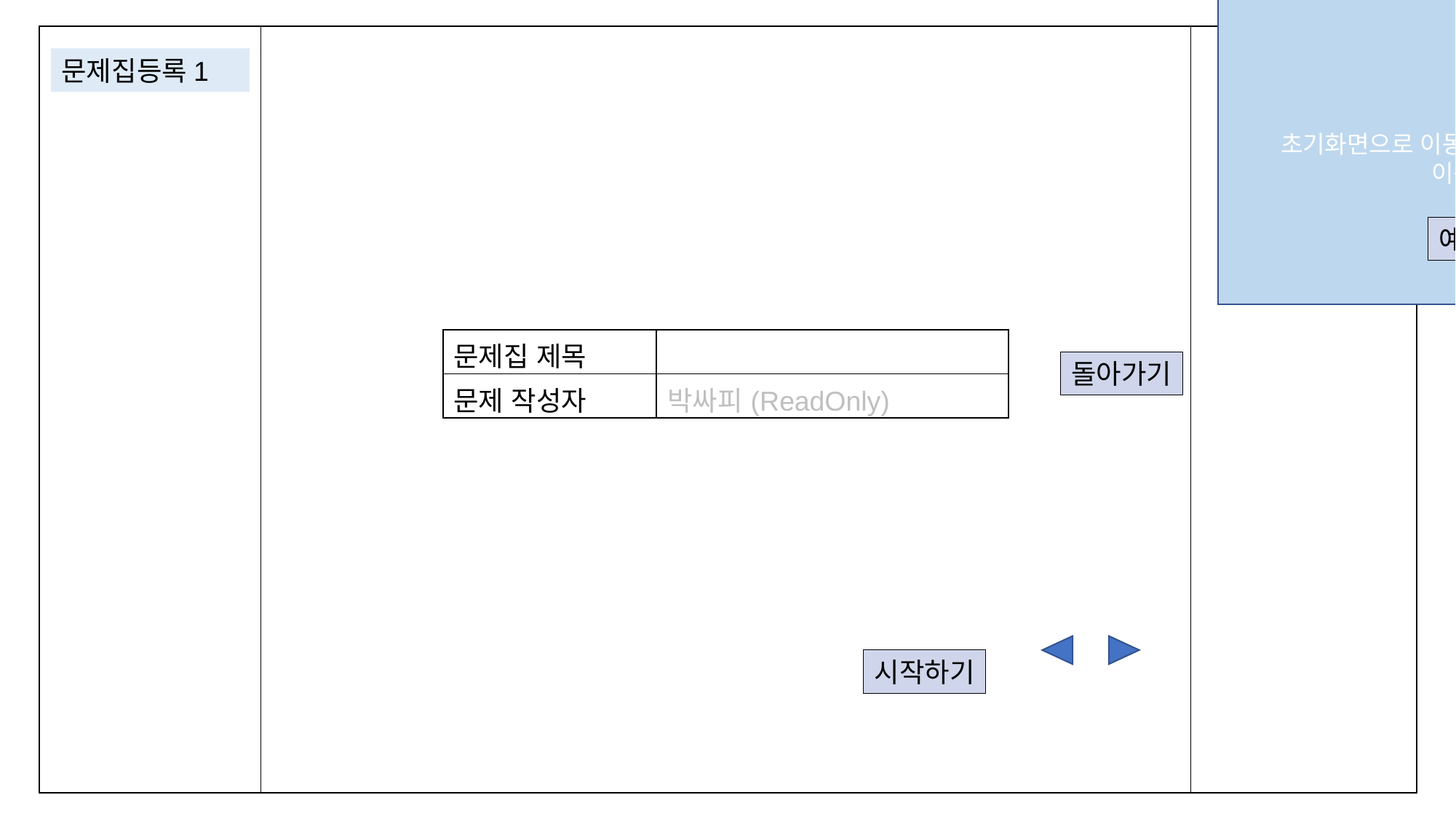

Alert!
초기화면으로 이동시 데이터가 삭제될 수 있습니다.
이동하시겠습니까??

문제집등록1
아니오
예
| 문제집 제목 |  |
| --- | --- |
| 문제 작성자 | 박싸피(ReadOnly) |
돌아가기

시작하기